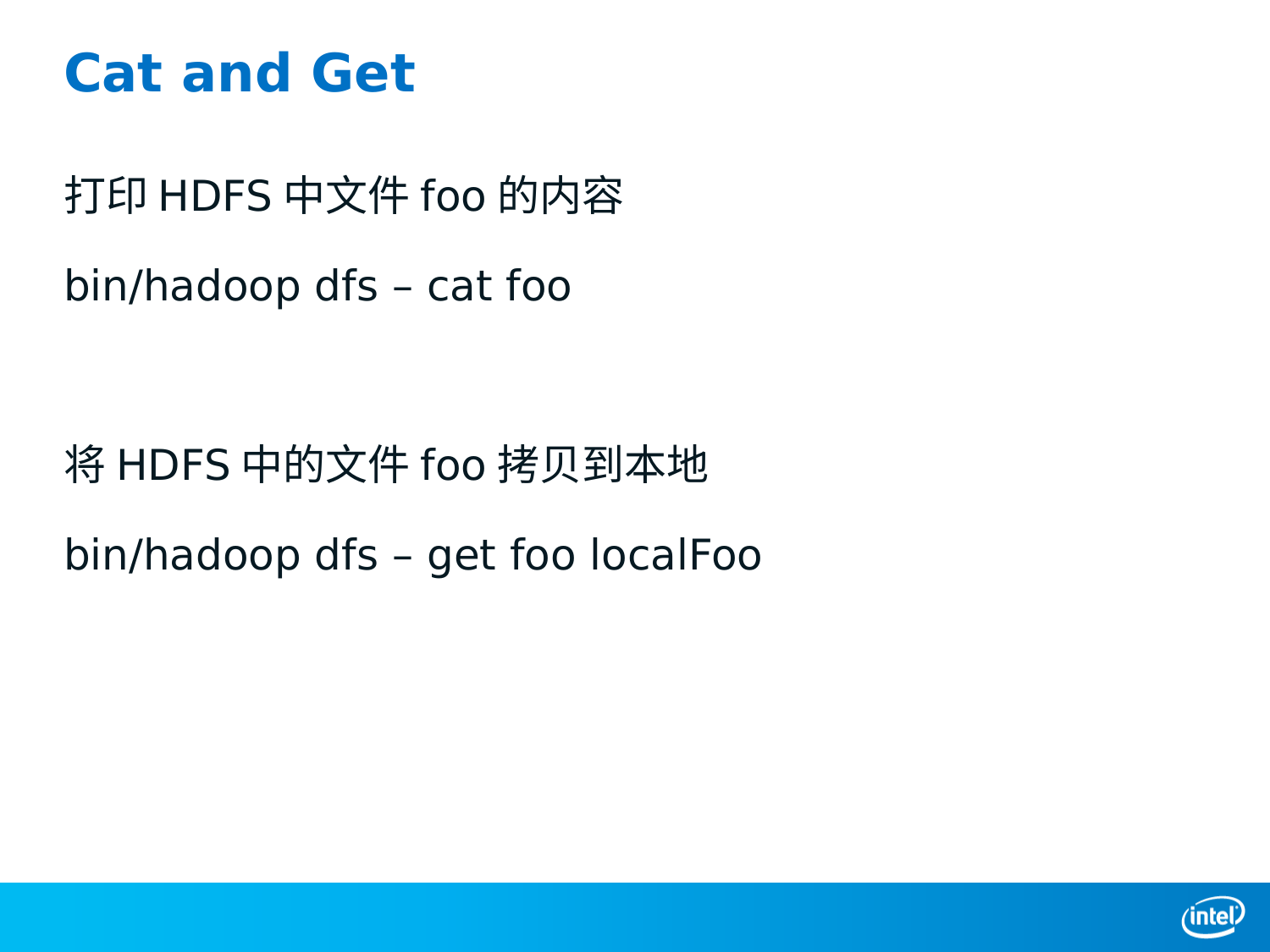

# Cat and Get
打印HDFS中文件foo的内容
bin/hadoop dfs – cat foo

将HDFS中的文件foo拷贝到本地
bin/hadoop dfs – get foo localFoo